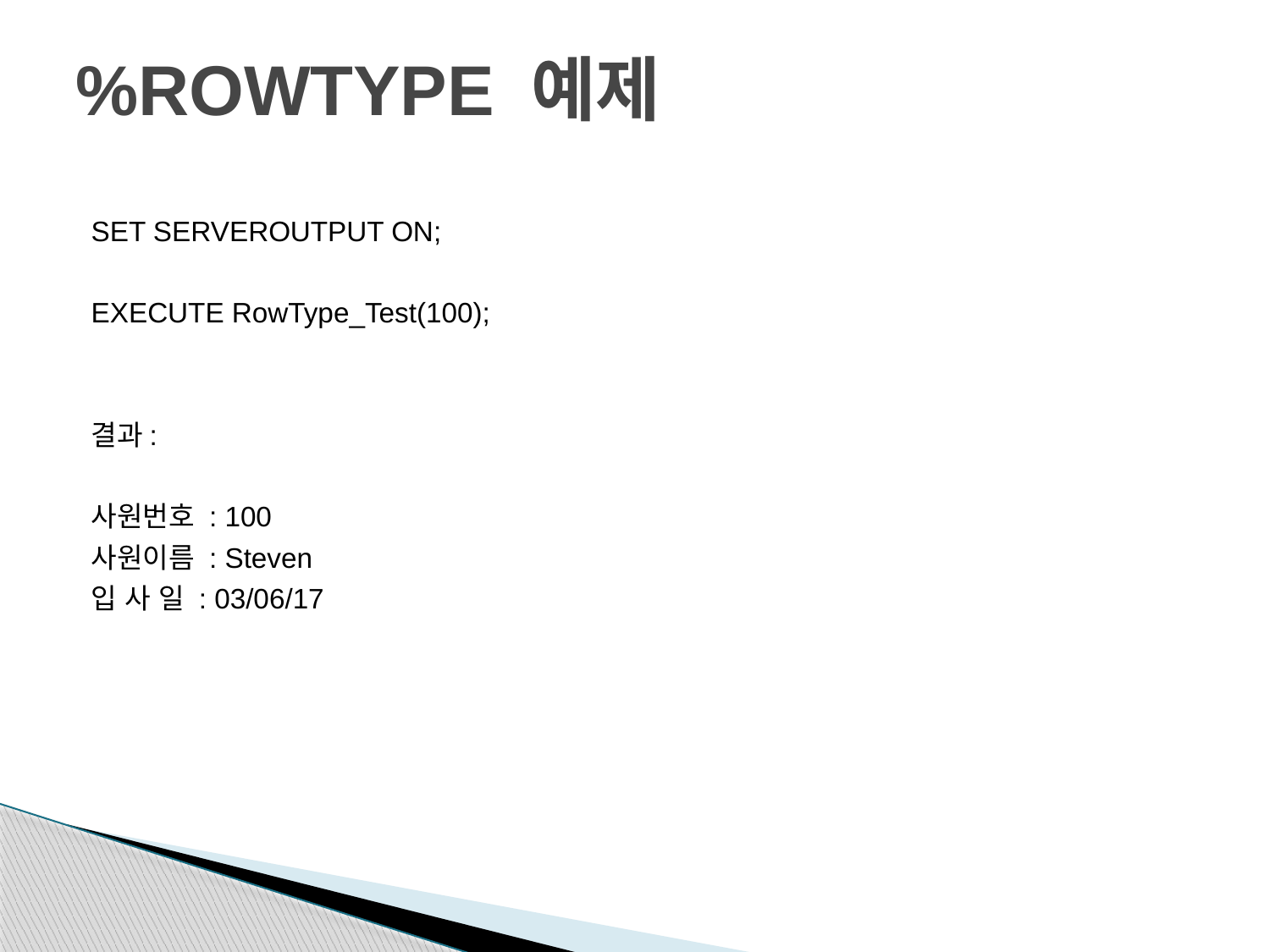

# %ROWTYPE 예제

SET SERVEROUTPUT ON;

EXECUTE RowType_Test(100);

결과:

사원번호 : 100
사원이름 : Steven
입 사 일 : 03/06/17